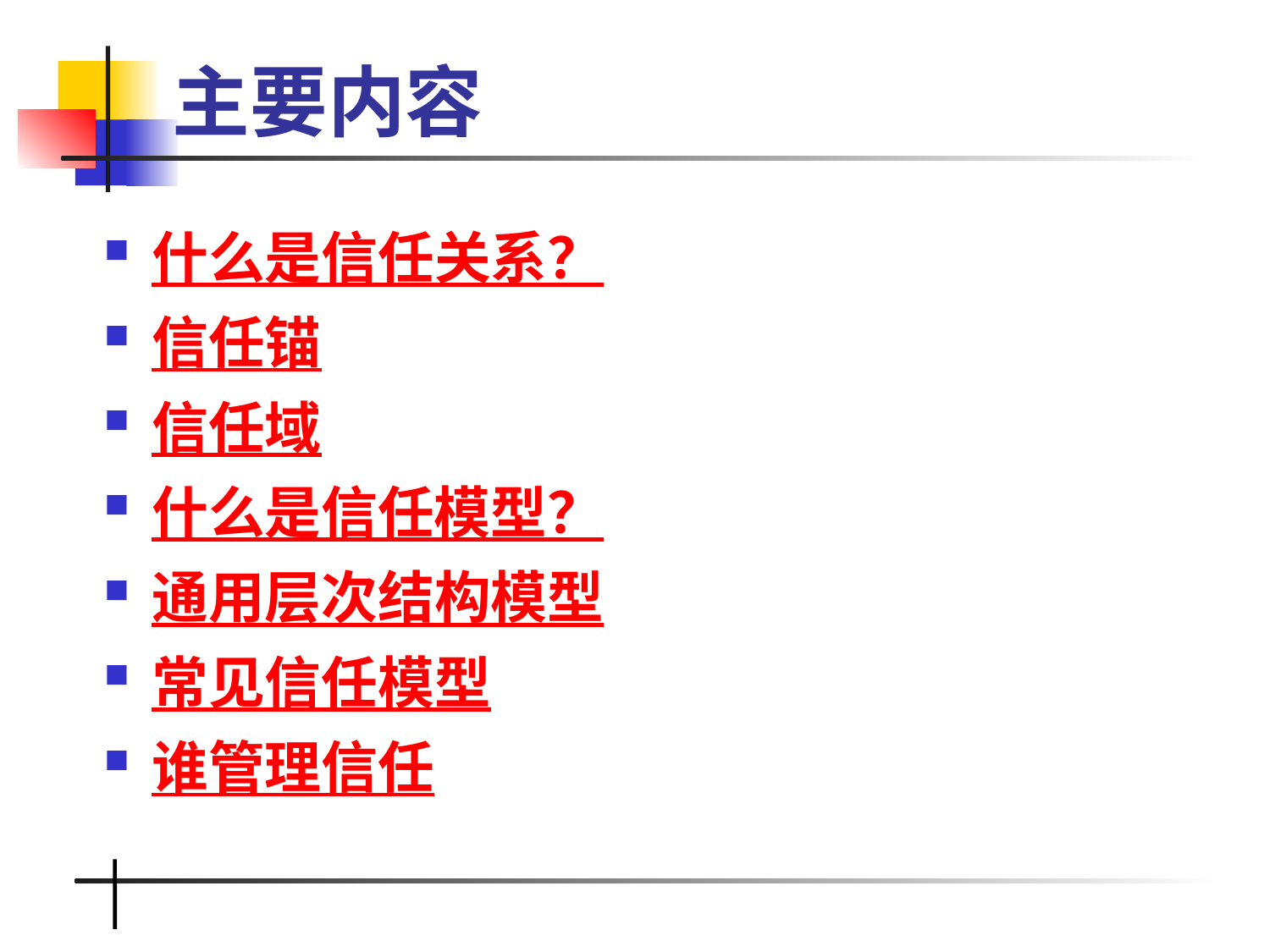

# 主要内容
什么是信任关系？
信任锚
信任域
什么是信任模型？
通用层次结构模型
常见信任模型
谁管理信任